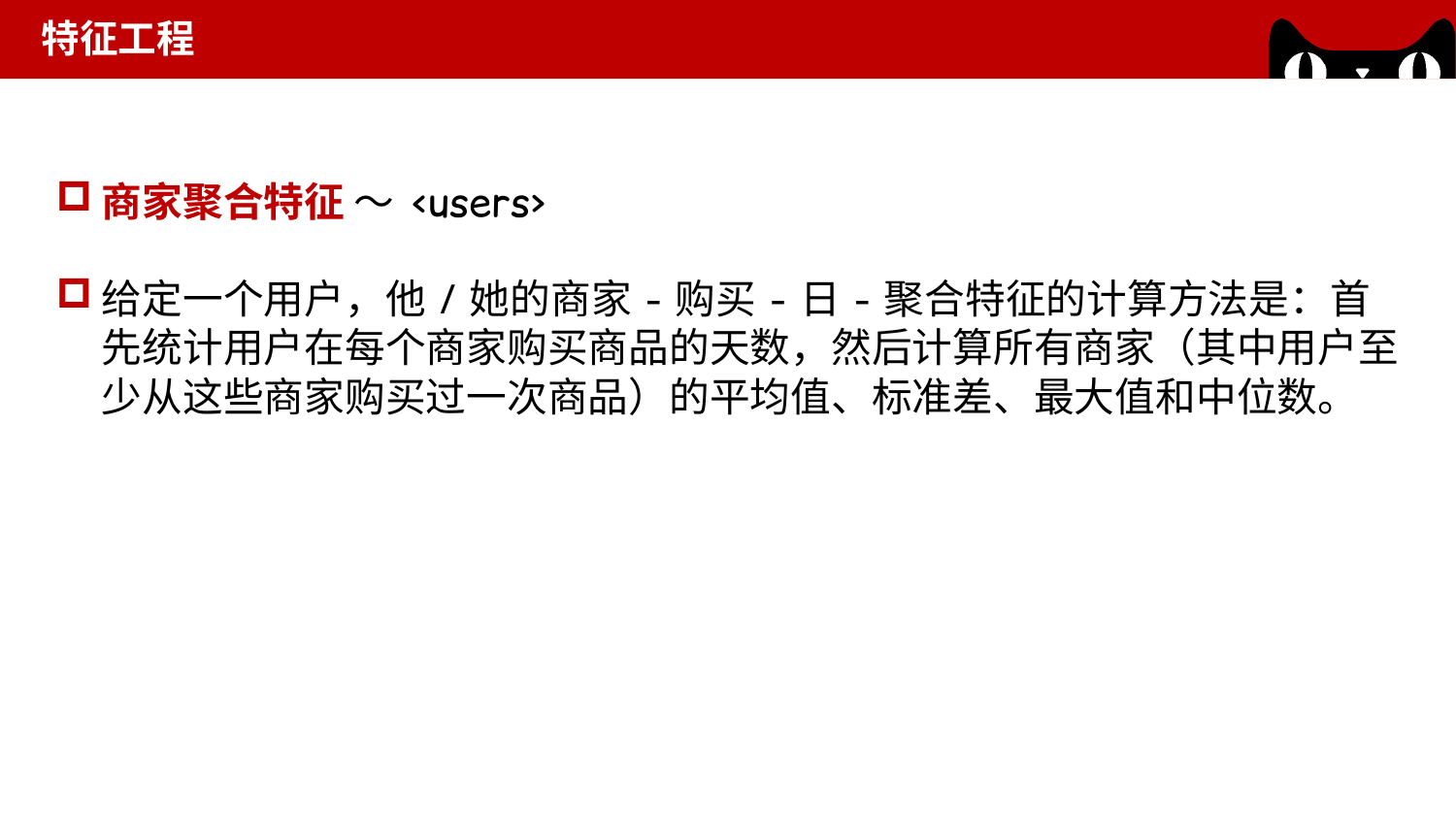

特征工程
商家聚合特征 ～ <users>

给定一个用户，他/她的商家-购买-日-聚合特征的计算方法是：首先统计用户在每个商家购买商品的天数，然后计算所有商家（其中用户至少从这些商家购买过一次商品）的平均值、标准差、最大值和中位数。